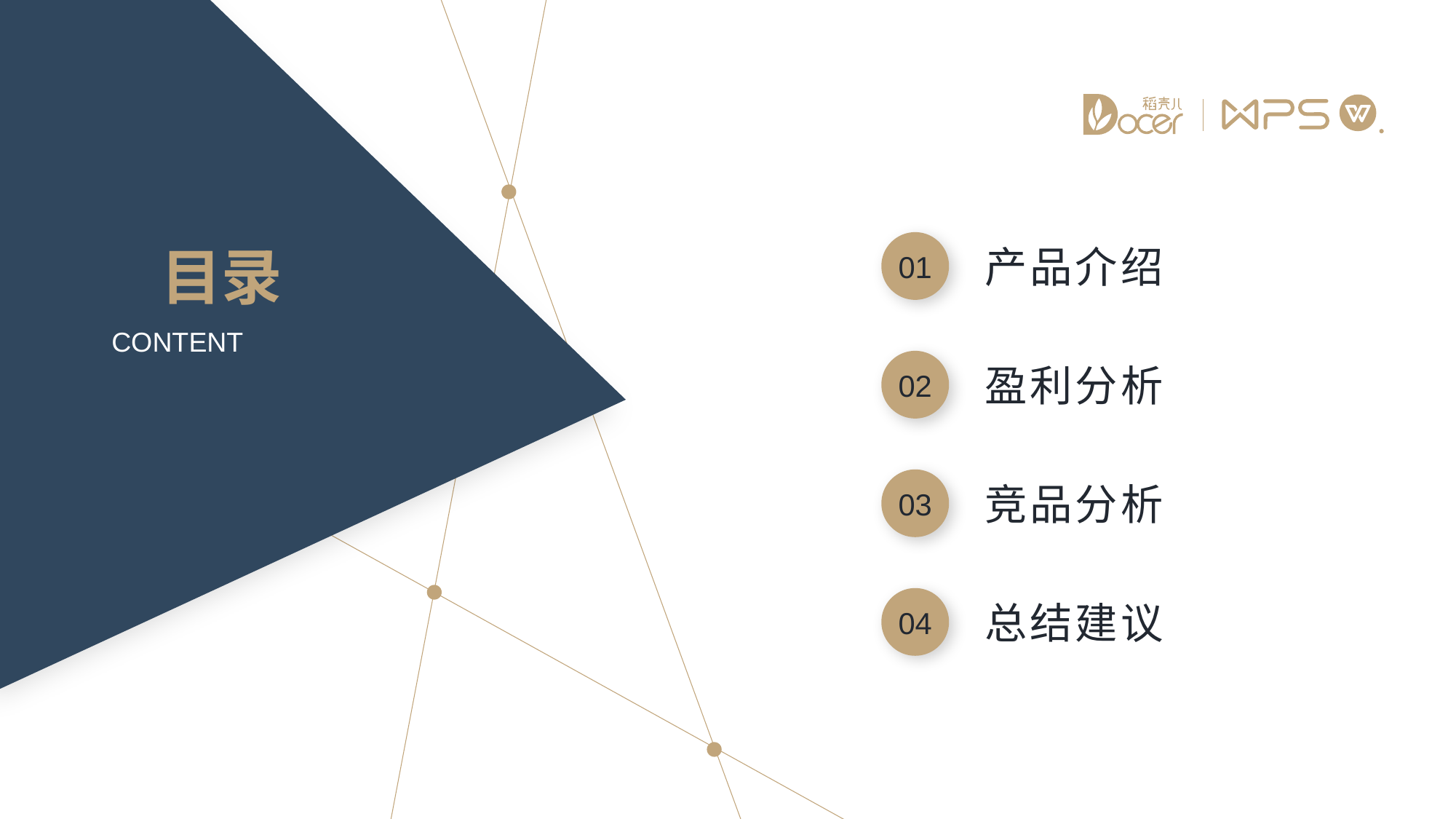

产品介绍
01

盈利分析
02

竞品分析
03

总结建议
04
目录
CONTENT